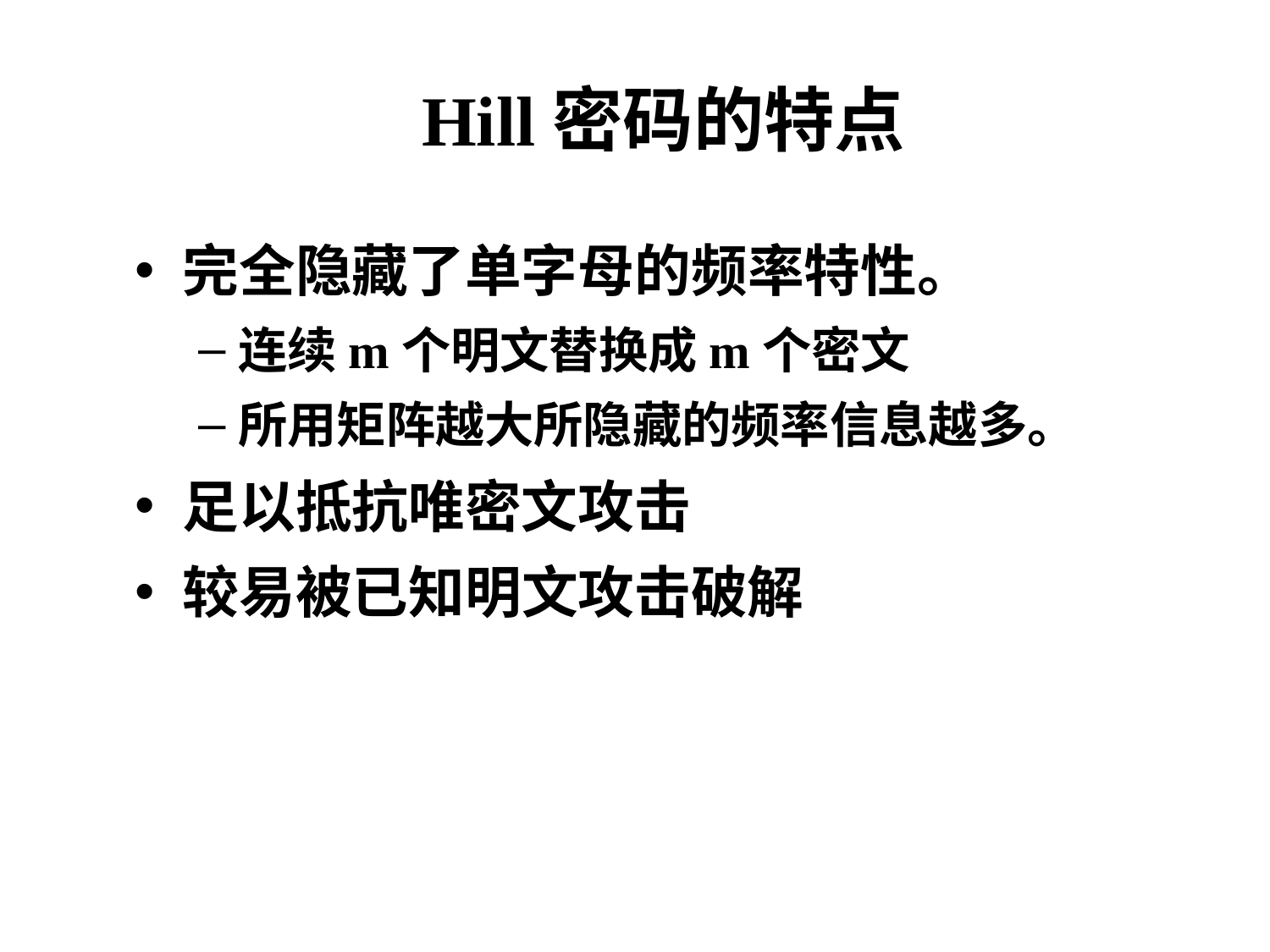

# Hill密码的特点
完全隐藏了单字母的频率特性。
连续m个明文替换成m个密文
所用矩阵越大所隐藏的频率信息越多。
足以抵抗唯密文攻击
较易被已知明文攻击破解